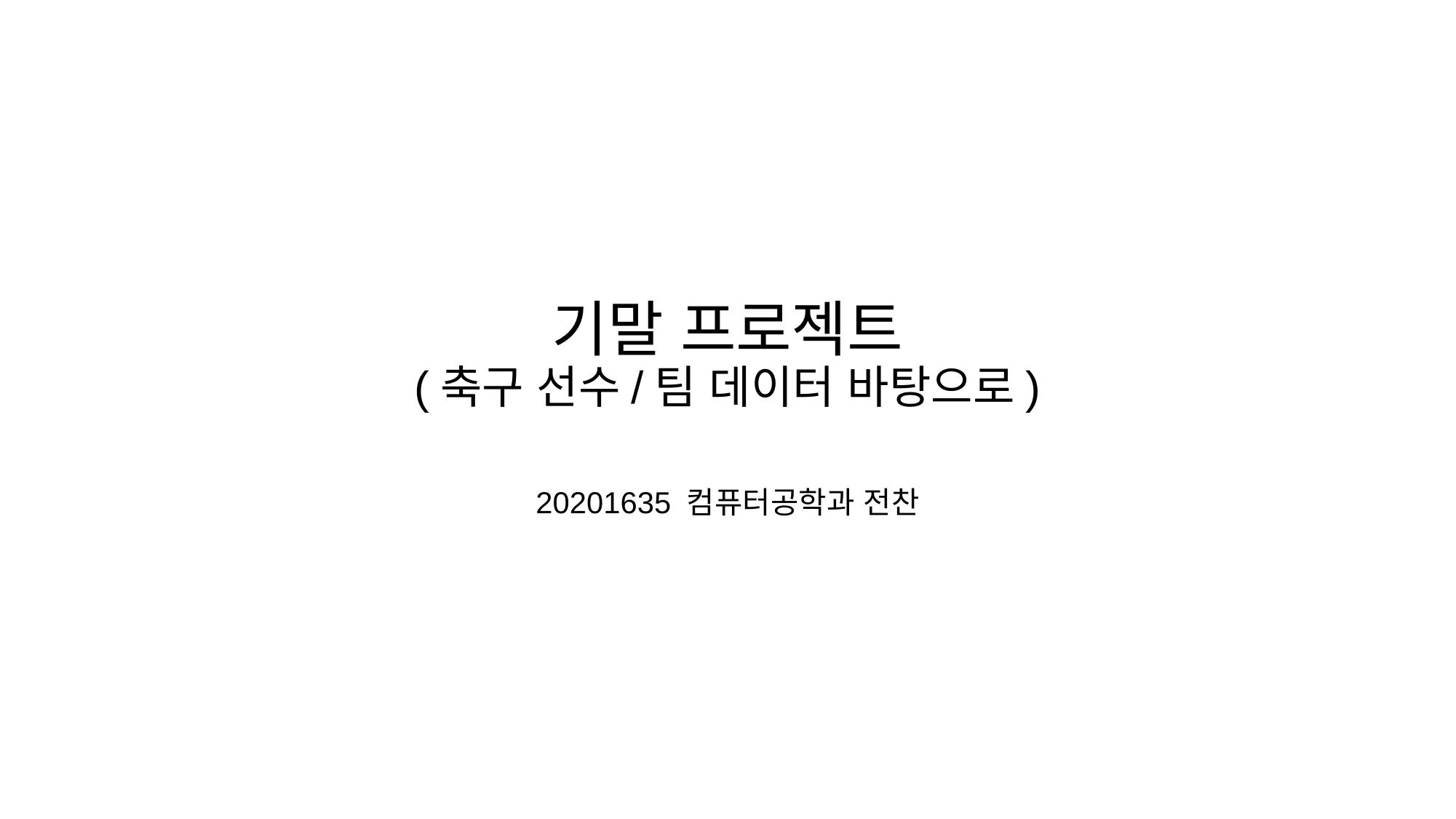

# 기말 프로젝트 (축구 선수/팀 데이터 바탕으로)

20201635 컴퓨터공학과 전찬